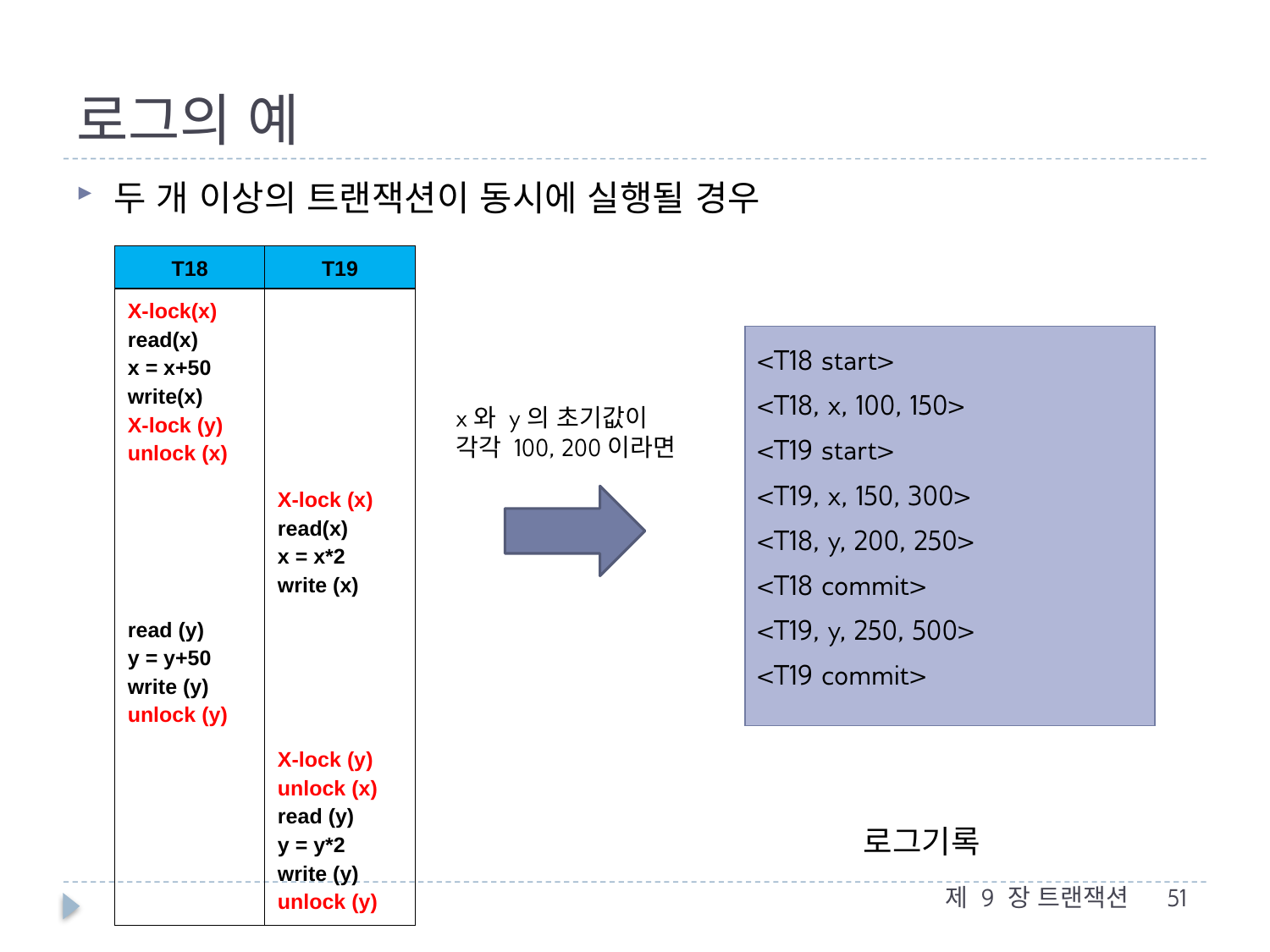

# 로그의 예
두 개 이상의 트랜잭션이 동시에 실행될 경우
| T18 | T19 |
| --- | --- |
| X-lock(x) read(x) x = x+50 write(x) X-lock (y) unlock (x) |  |
|  | X-lock (x) read(x) x = x\*2 write (x) |
| read (y) y = y+50 write (y) unlock (y) |  |
|  | X-lock (y) unlock (x) read (y) y = y\*2 write (y) unlock (y) |
| <T18 start> <T18, x, 100, 150> <T19 start> <T19, x, 150, 300> <T18, y, 200, 250> <T18 commit> <T19, y, 250, 500> <T19 commit> |
| --- |
x와 y의 초기값이
각각 100, 200이라면

로그기록
제 9 장 트랜잭션
51